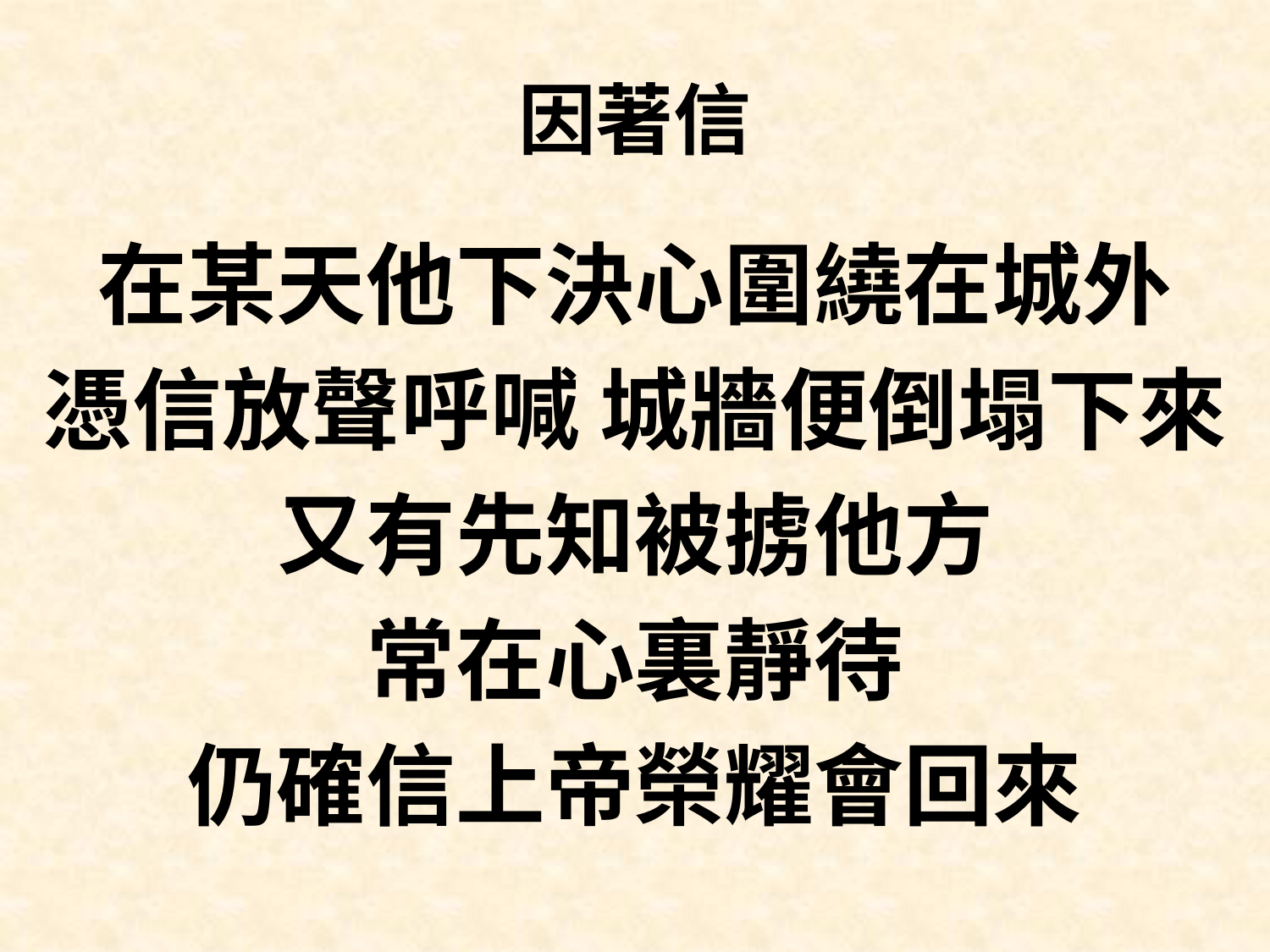

# 因著信
在某天他下決心圍繞在城外
憑信放聲呼喊 城牆便倒塌下來
又有先知被掳他方
常在心裏靜待
仍確信上帝榮耀會回來